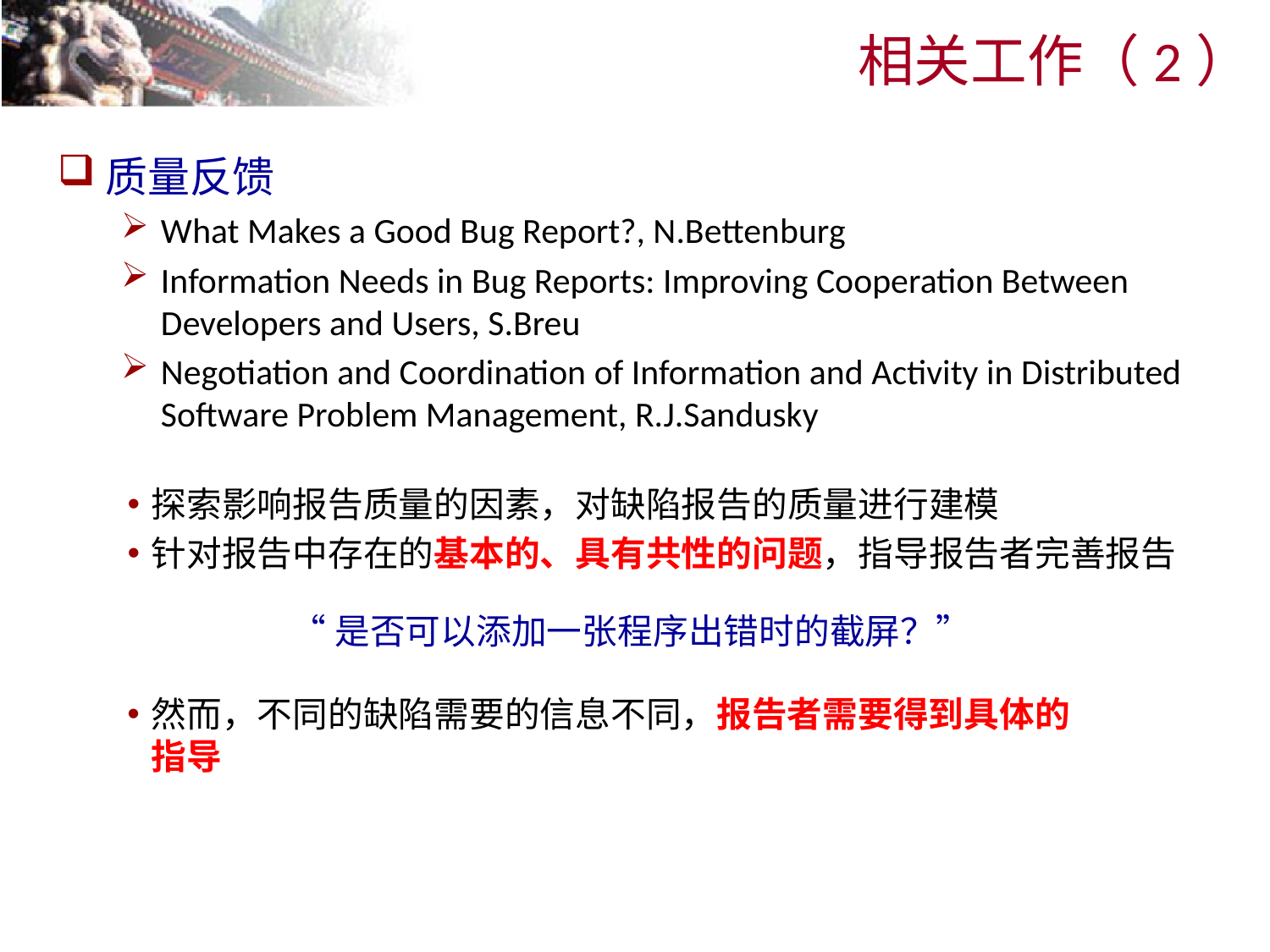

# 相关工作（2）
质量反馈
What Makes a Good Bug Report?, N.Bettenburg
Information Needs in Bug Reports: Improving Cooperation Between Developers and Users, S.Breu
Negotiation and Coordination of Information and Activity in Distributed Software Problem Management, R.J.Sandusky
探索影响报告质量的因素，对缺陷报告的质量进行建模
针对报告中存在的基本的、具有共性的问题，指导报告者完善报告
“是否可以添加一张程序出错时的截屏？”
然而，不同的缺陷需要的信息不同，报告者需要得到具体的指导